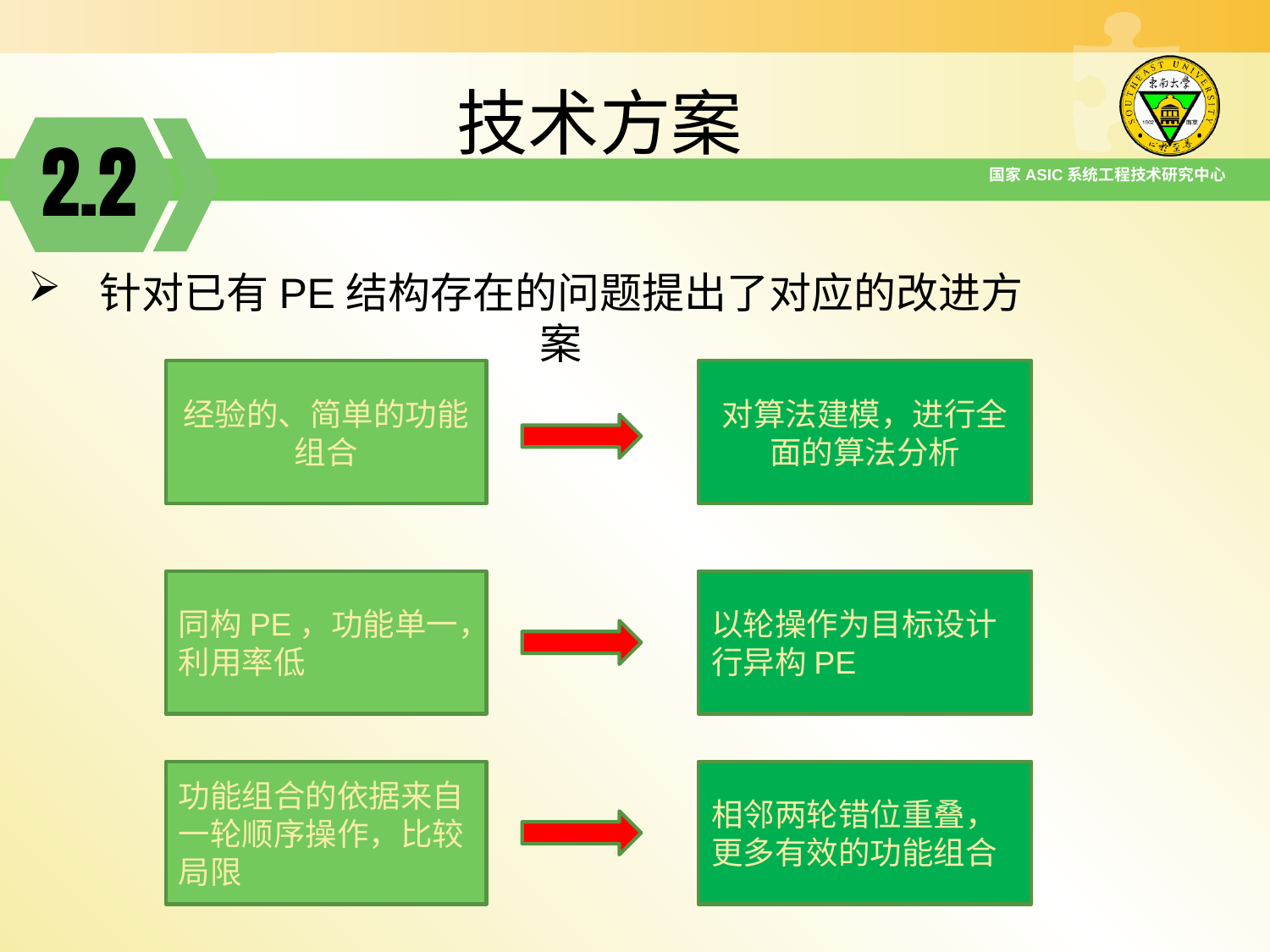

技术方案
2.2

国家ASIC系统工程技术研究中心
针对已有PE结构存在的问题提出了对应的改进方案
经验的、简单的功能组合
对算法建模，进行全面的算法分析

同构PE，功能单一，利用率低
以轮操作为目标设计行异构PE

功能组合的依据来自一轮顺序操作，比较局限
相邻两轮错位重叠，更多有效的功能组合